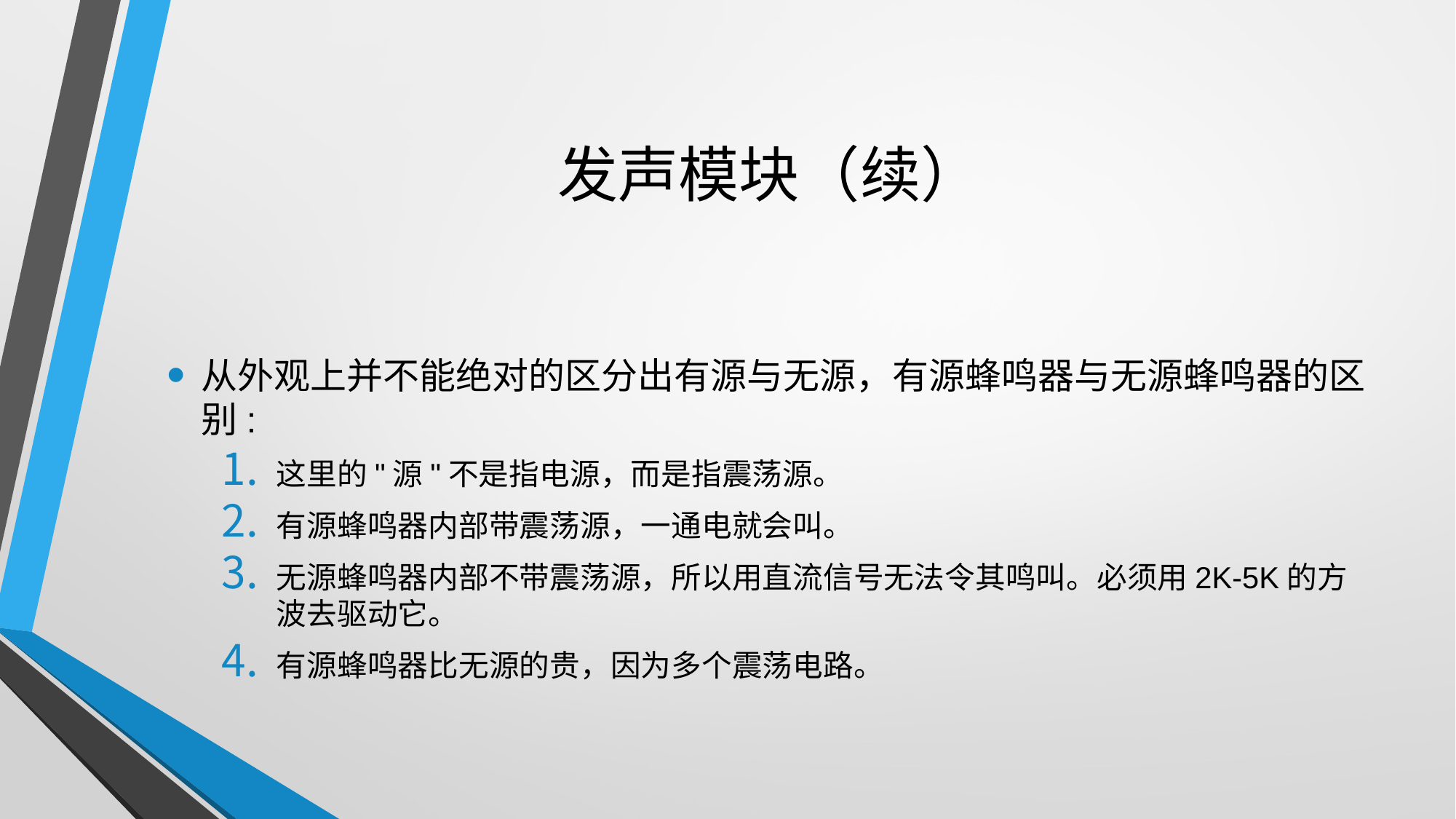

# 发声模块（续）
从外观上并不能绝对的区分出有源与无源，有源蜂鸣器与无源蜂鸣器的区别:
这里的"源"不是指电源，而是指震荡源。
有源蜂鸣器内部带震荡源，一通电就会叫。
无源蜂鸣器内部不带震荡源，所以用直流信号无法令其鸣叫。必须用2K-5K的方波去驱动它。
有源蜂鸣器比无源的贵，因为多个震荡电路。